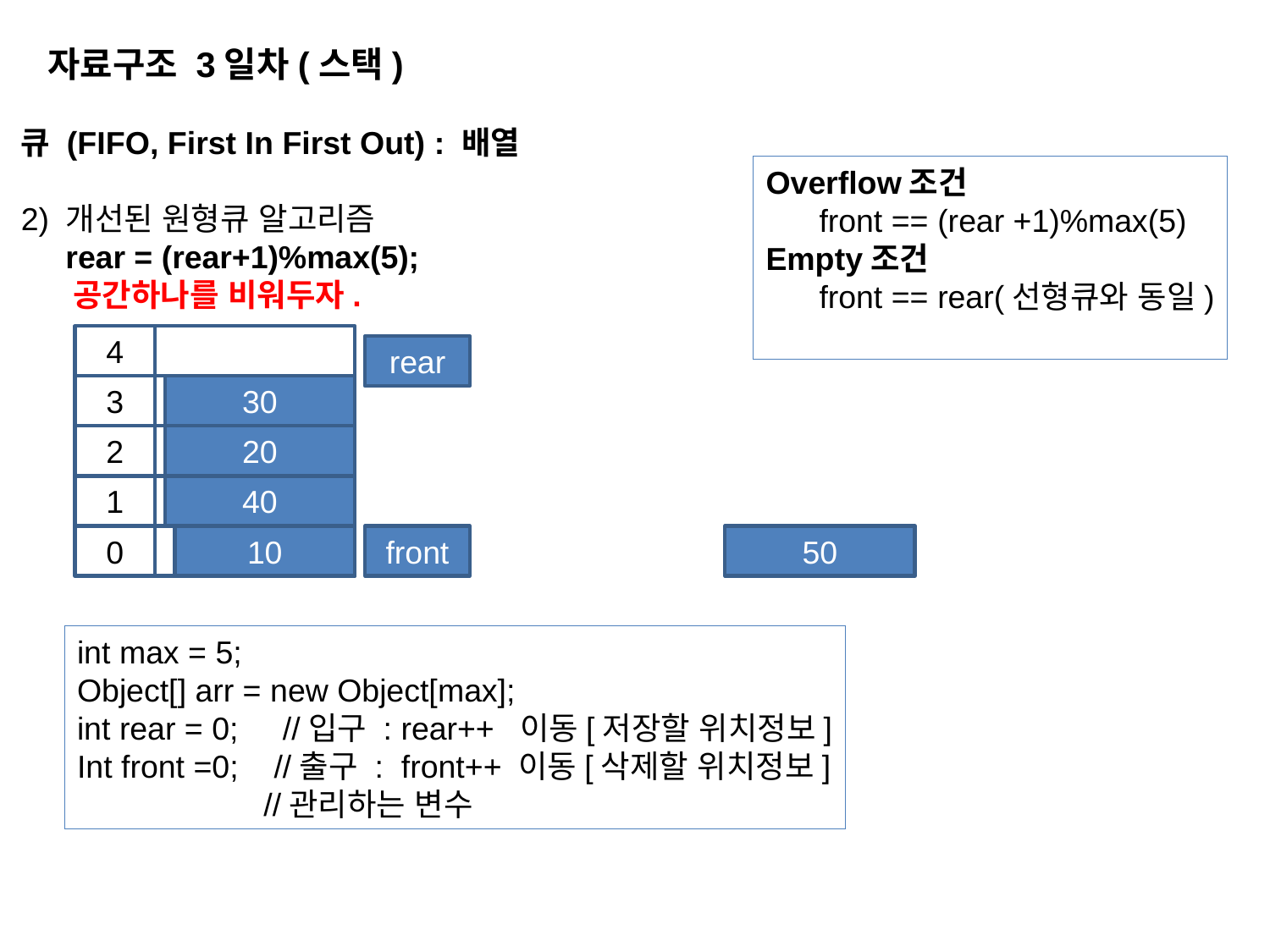

자료구조 3일차(스택)
큐 (FIFO, First In First Out) : 배열

2) 개선된 원형큐 알고리즘
     rear = (rear+1)%max(5);
     공간하나를 비워두자.
Overflow조건
      front == (rear +1)%max(5)
Empty조건
      front == rear(선형큐와 동일)

4

rear
3

30
2

20
1

40
0

10
front
50
int max = 5;
Object[] arr = new Object[max];
int rear = 0;     //입구 : rear++  이동[저장할 위치정보]
Int front =0;    //출구 :  front++ 이동[삭제할 위치정보]
                     //관리하는 변수